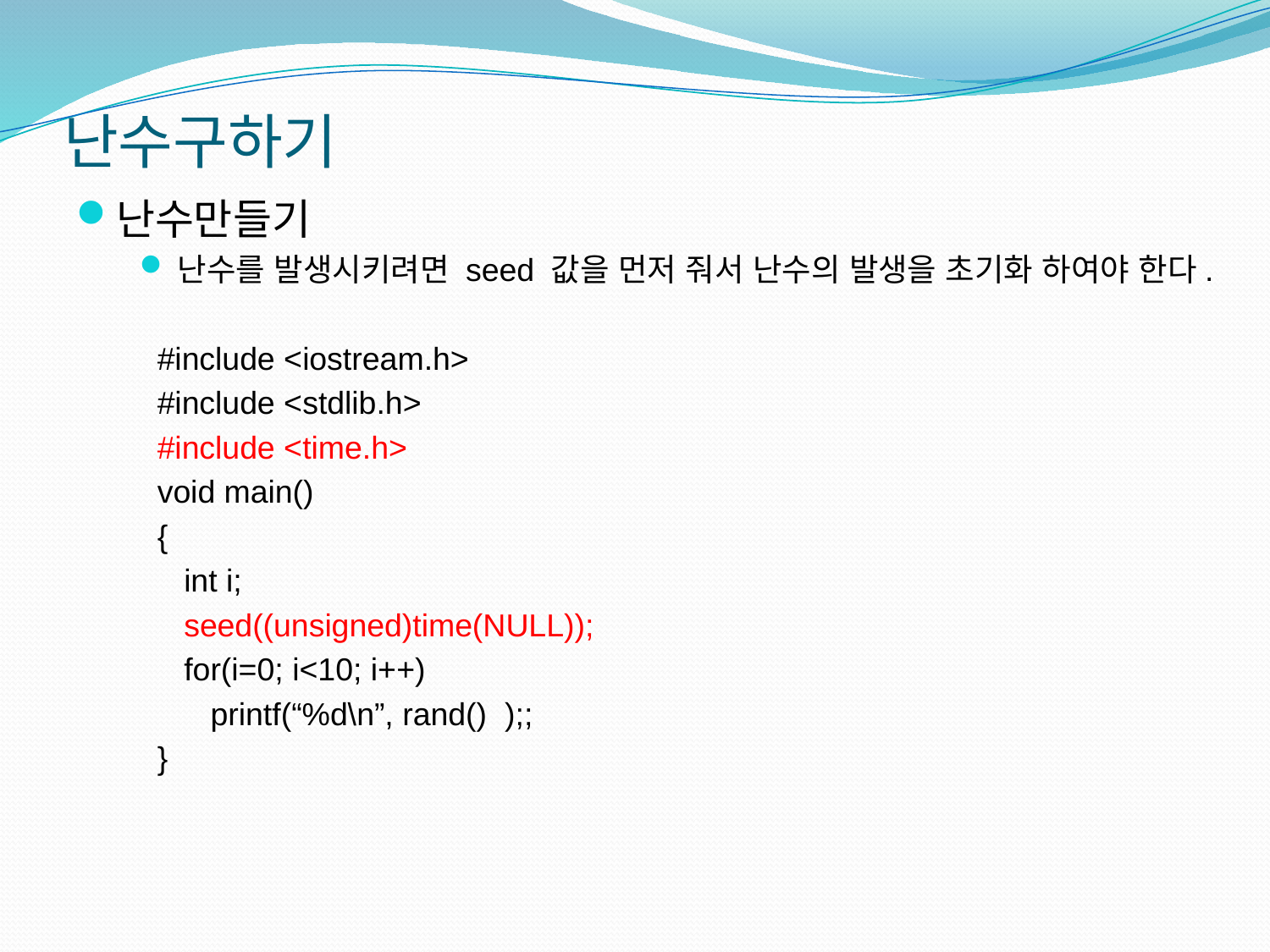

# 난수구하기
난수만들기
난수를 발생시키려면 seed 값을 먼저 줘서 난수의 발생을 초기화 하여야 한다.

  #include <iostream.h>
  #include <stdlib.h>
  #include <time.h>
  void main()
  {
     int i;
     seed((unsigned)time(NULL));
     for(i=0; i<10; i++)
        printf(“%d\n”, rand()  );;
  }